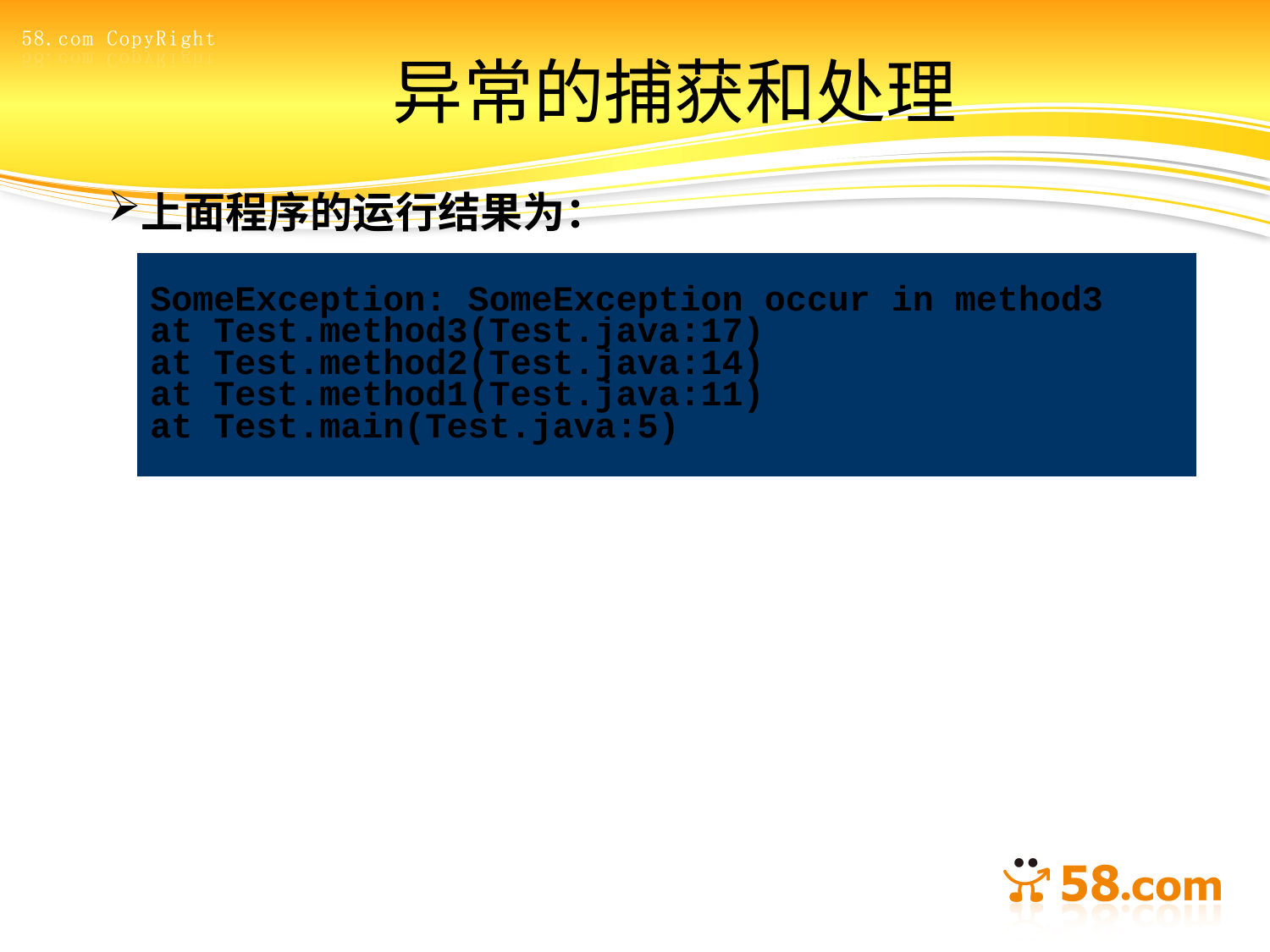

# 异常的捕获和处理
上面程序的运行结果为：

SomeException: SomeException occur in method3
at Test.method3(Test.java:17)
at Test.method2(Test.java:14)
at Test.method1(Test.java:11)
at Test.main(Test.java:5)